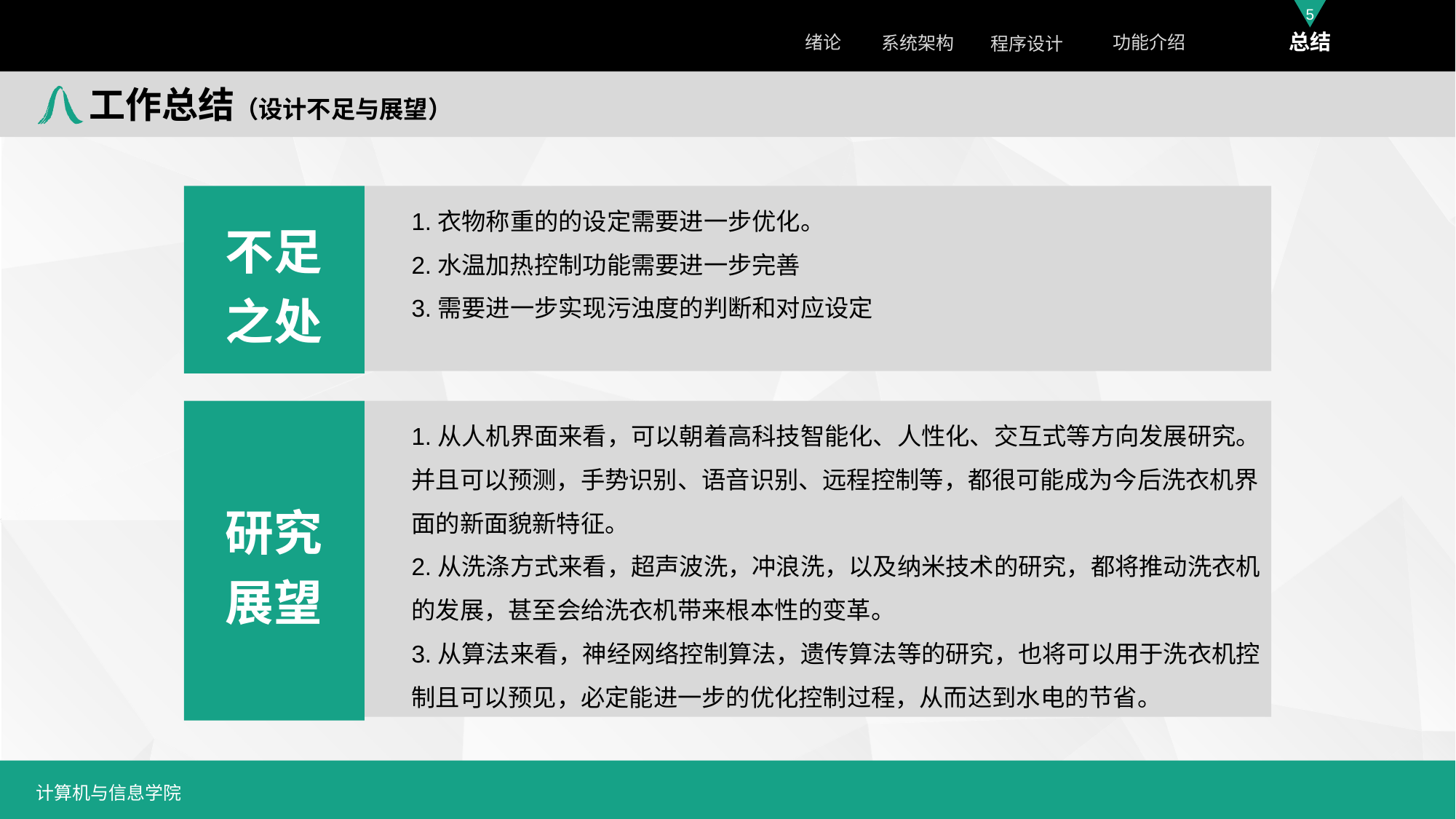

工作总结（设计不足与展望）
不足
之处
1.衣物称重的的设定需要进一步优化。
2.水温加热控制功能需要进一步完善
3.需要进一步实现污浊度的判断和对应设定
研究
展望
1.从人机界面来看，可以朝着高科技智能化、人性化、交互式等方向发展研究。并且可以预测，手势识别、语音识别、远程控制等，都很可能成为今后洗衣机界面的新面貌新特征。
2.从洗涤方式来看，超声波洗，冲浪洗，以及纳米技术的研究，都将推动洗衣机的发展，甚至会给洗衣机带来根本性的变革。
3.从算法来看，神经网络控制算法，遗传算法等的研究，也将可以用于洗衣机控制且可以预见，必定能进一步的优化控制过程，从而达到水电的节省。